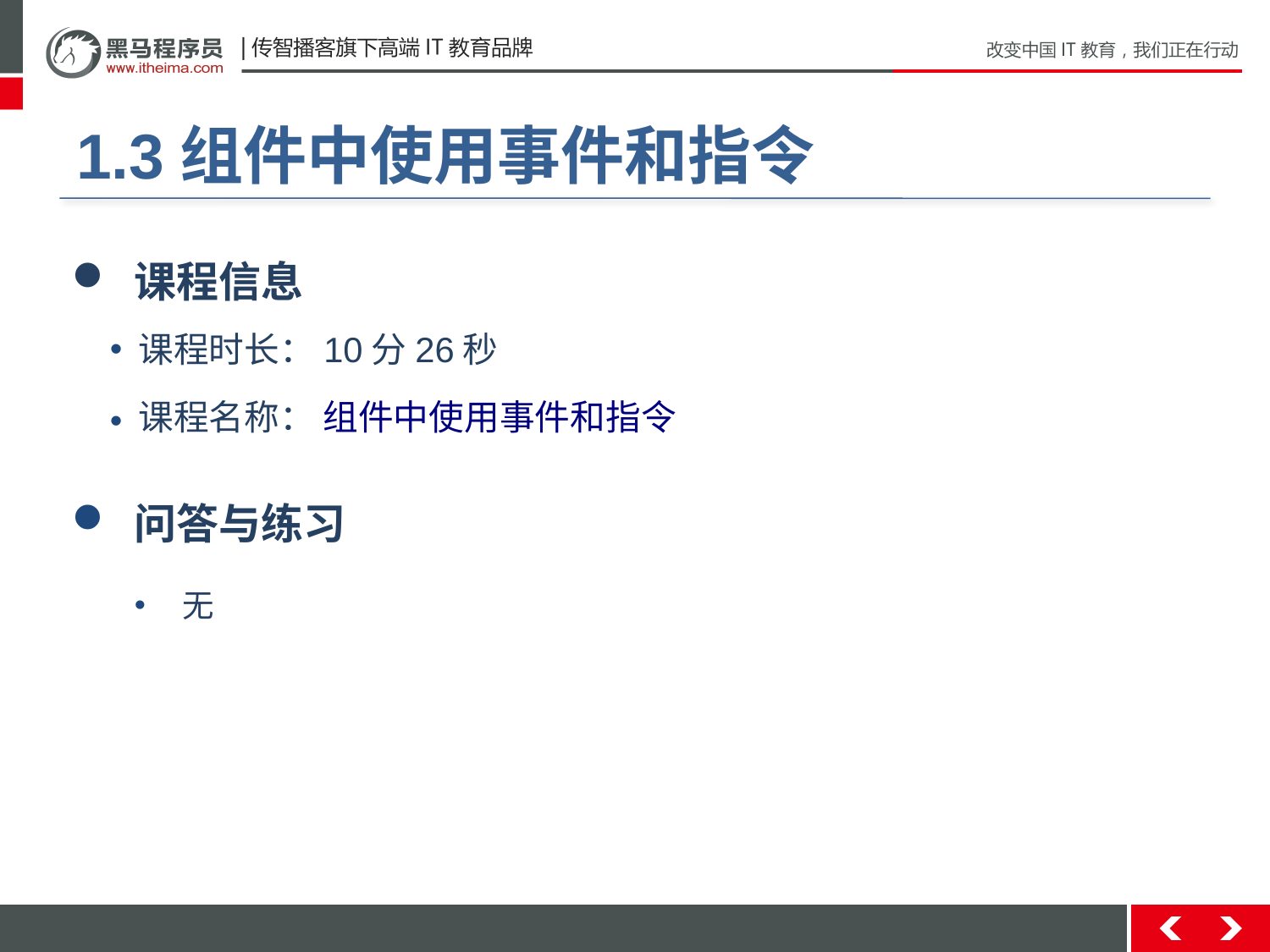

#
1.3组件中使用事件和指令
 课程信息
 课程时长：10分26秒
 课程名称： 组件中使用事件和指令
 问答与练习
无